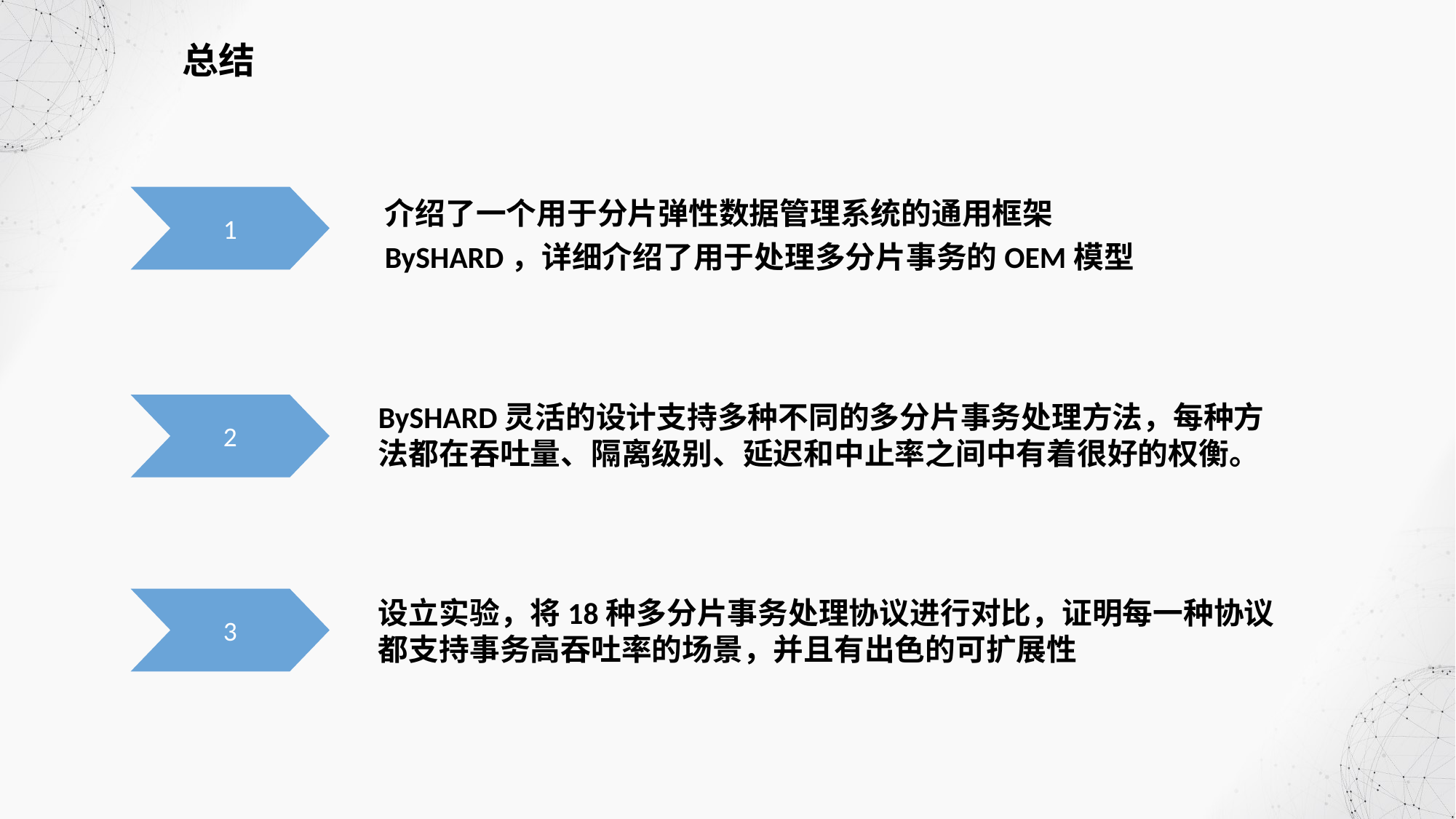

总结
1
介绍了一个用于分片弹性数据管理系统的通用框架BySHARD，详细介绍了用于处理多分片事务的OEM模型
BySHARD灵活的设计支持多种不同的多分片事务处理方法，每种方法都在吞吐量、隔离级别、延迟和中止率之间中有着很好的权衡。
2
3
设立实验，将18种多分片事务处理协议进行对比，证明每一种协议都支持事务高吞吐率的场景，并且有出色的可扩展性